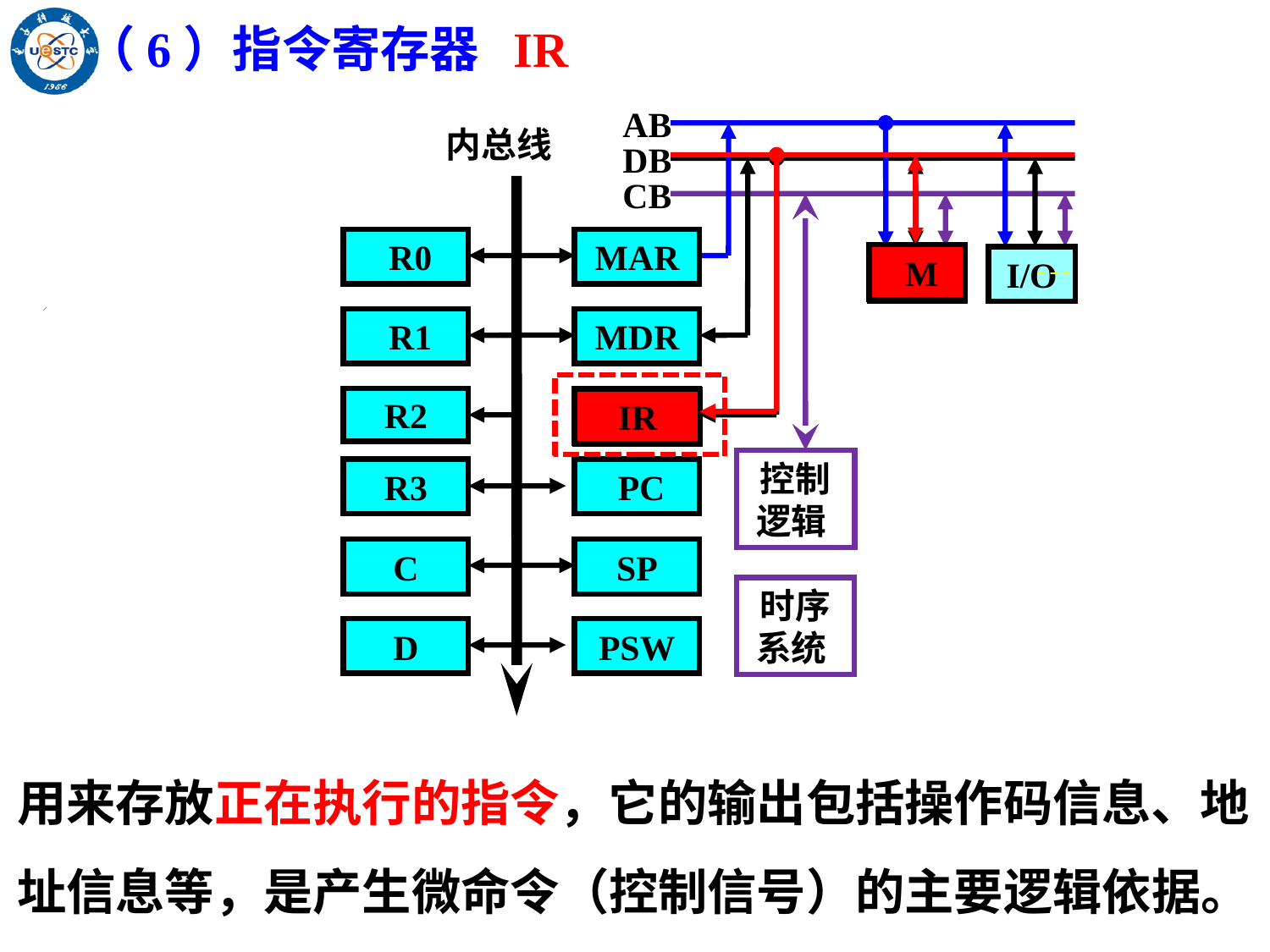

（6）指令寄存器  IR
AB
内总线

DB

CB

 R0
MAR
 M
I/O

 R1
MDR

R2
IR

控制逻辑
R3
 PC

C
SP

D
PSW

时序系统

 M

IR
用来存放正在执行的指令，它的输出包括操作码信息、地址信息等，是产生微命令（控制信号）的主要逻辑依据。